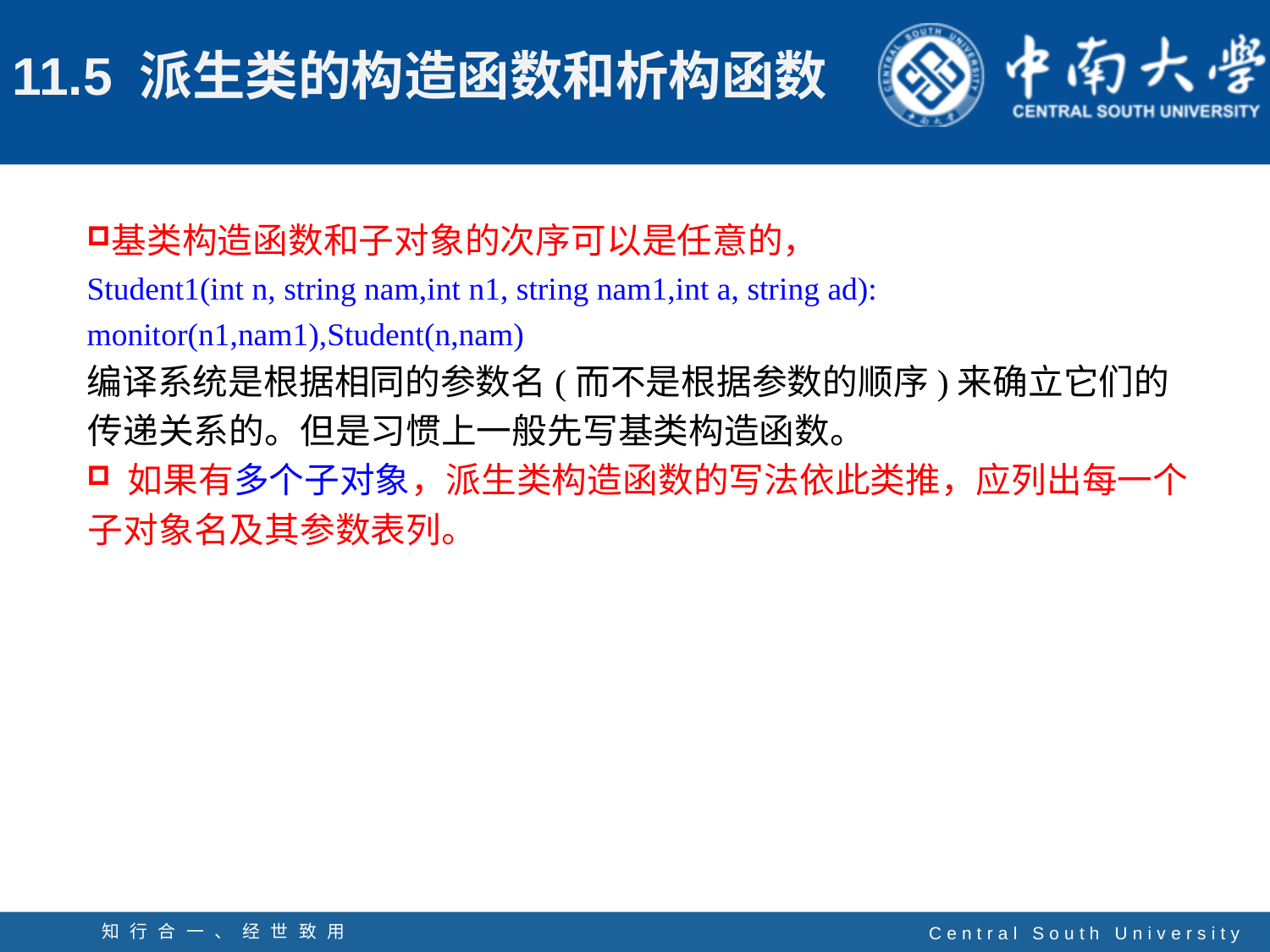

基类构造函数和子对象的次序可以是任意的，
Student1(int n, string nam,int n1, string nam1,int a, string ad):
monitor(n1,nam1),Student(n,nam)
编译系统是根据相同的参数名(而不是根据参数的顺序)来确立它们的传递关系的。但是习惯上一般先写基类构造函数。
 如果有多个子对象，派生类构造函数的写法依此类推，应列出每一个子对象名及其参数表列。

知行合一、经世致用
自强不息 厚德载物
Central South University